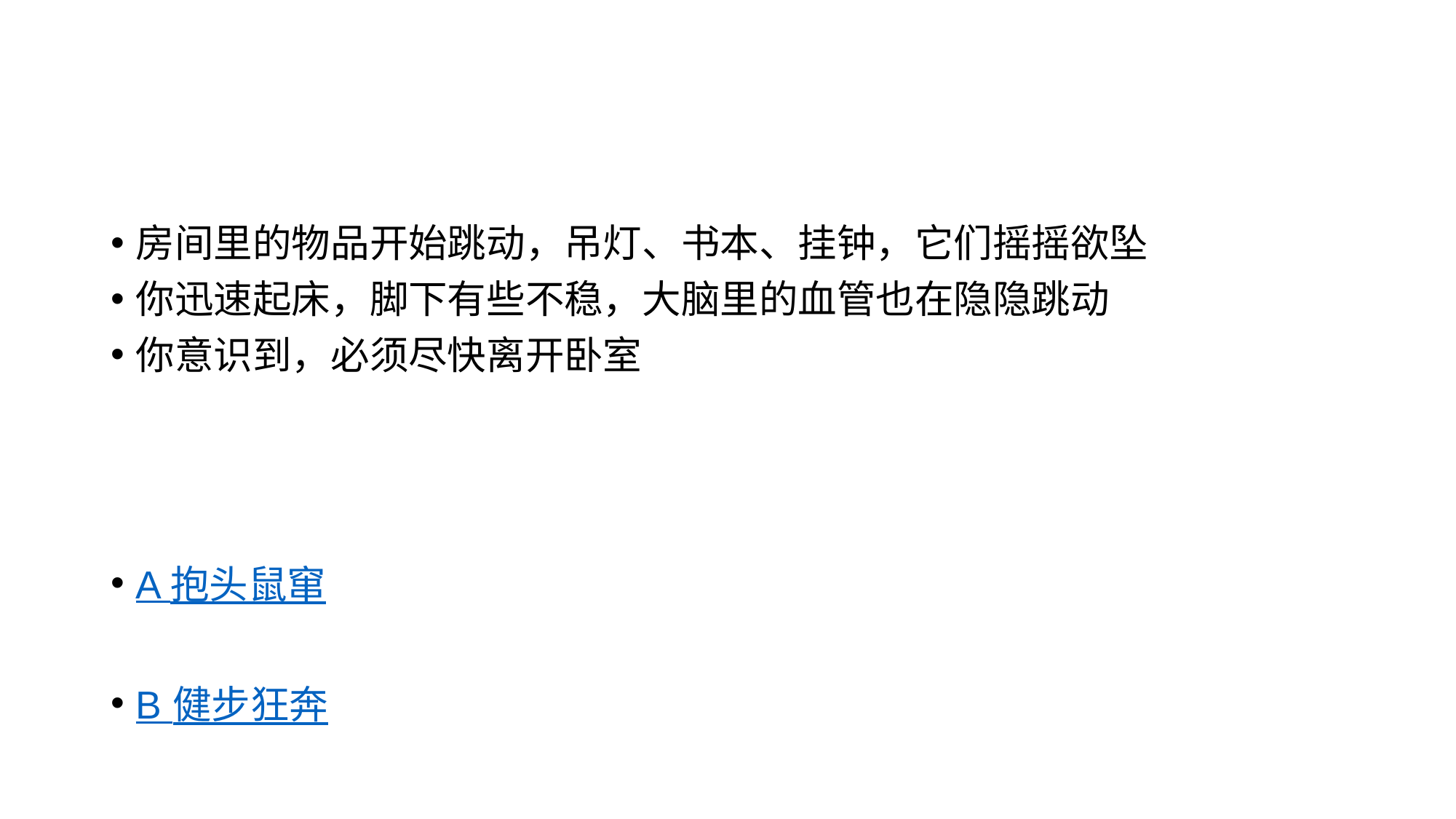

房间里的物品开始跳动，吊灯、书本、挂钟，它们摇摇欲坠
你迅速起床，脚下有些不稳，大脑里的血管也在隐隐跳动
你意识到，必须尽快离开卧室

A 抱头鼠窜

B 健步狂奔